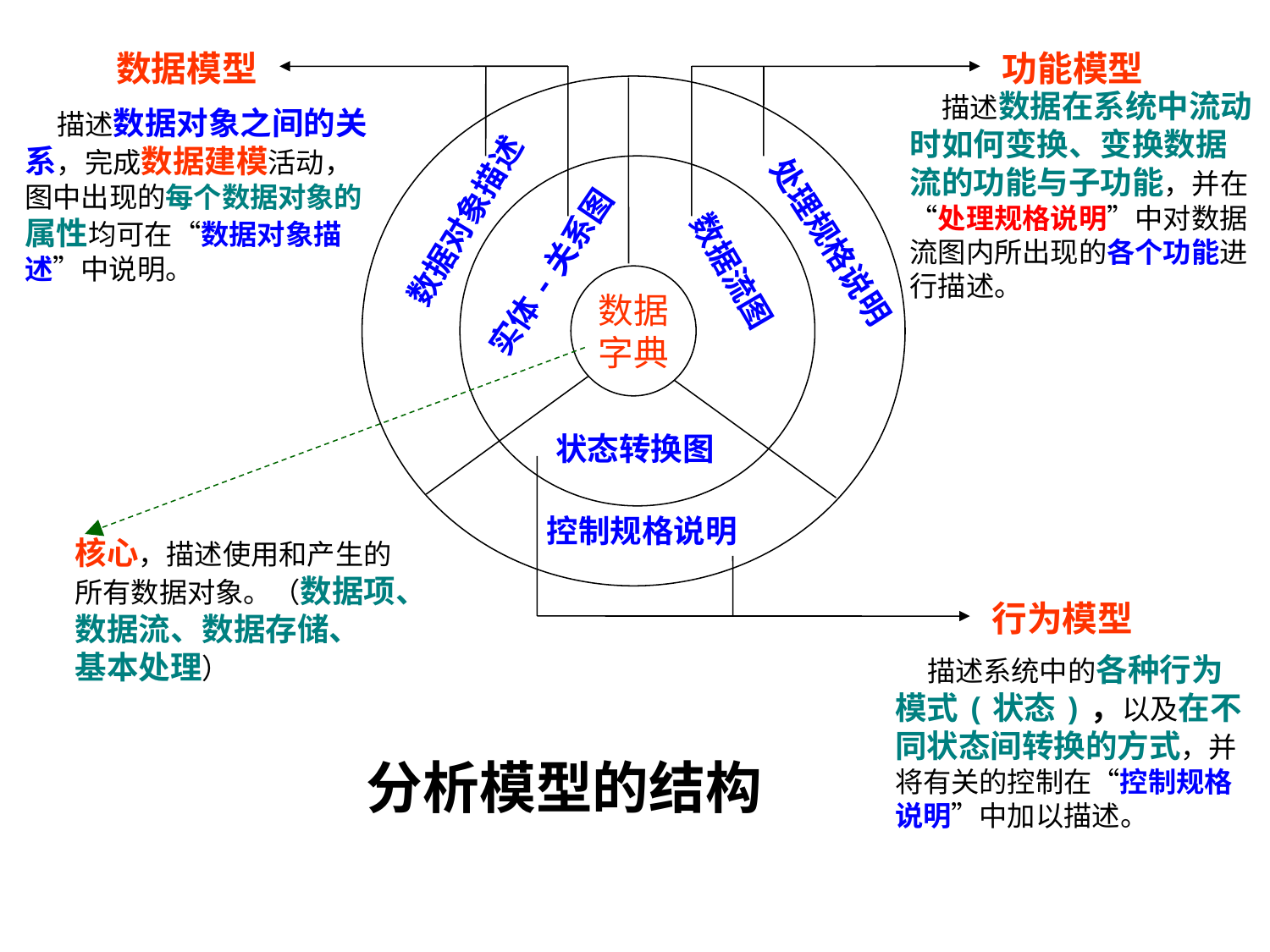

数据模型

功能模型

数据
字典

    描述数据在系统中流动时如何变换、变换数据流的功能与子功能，并在“处理规格说明”中对数据流图内所出现的各个功能进行描述。
    描述数据对象之间的关系，完成数据建模活动，图中出现的每个数据对象的属性均可在“数据对象描述”中说明。
数据对象描述
处理规格说明
数据流图
实体-关系图

核心，描述使用和产生的
所有数据对象。（数据项、
数据流、数据存储、
基本处理）

状态转换图

行为模型
控制规格说明
    描述系统中的各种行为模式(状态)，以及在不同状态间转换的方式，并将有关的控制在“控制规格说明”中加以描述。
分析模型的结构